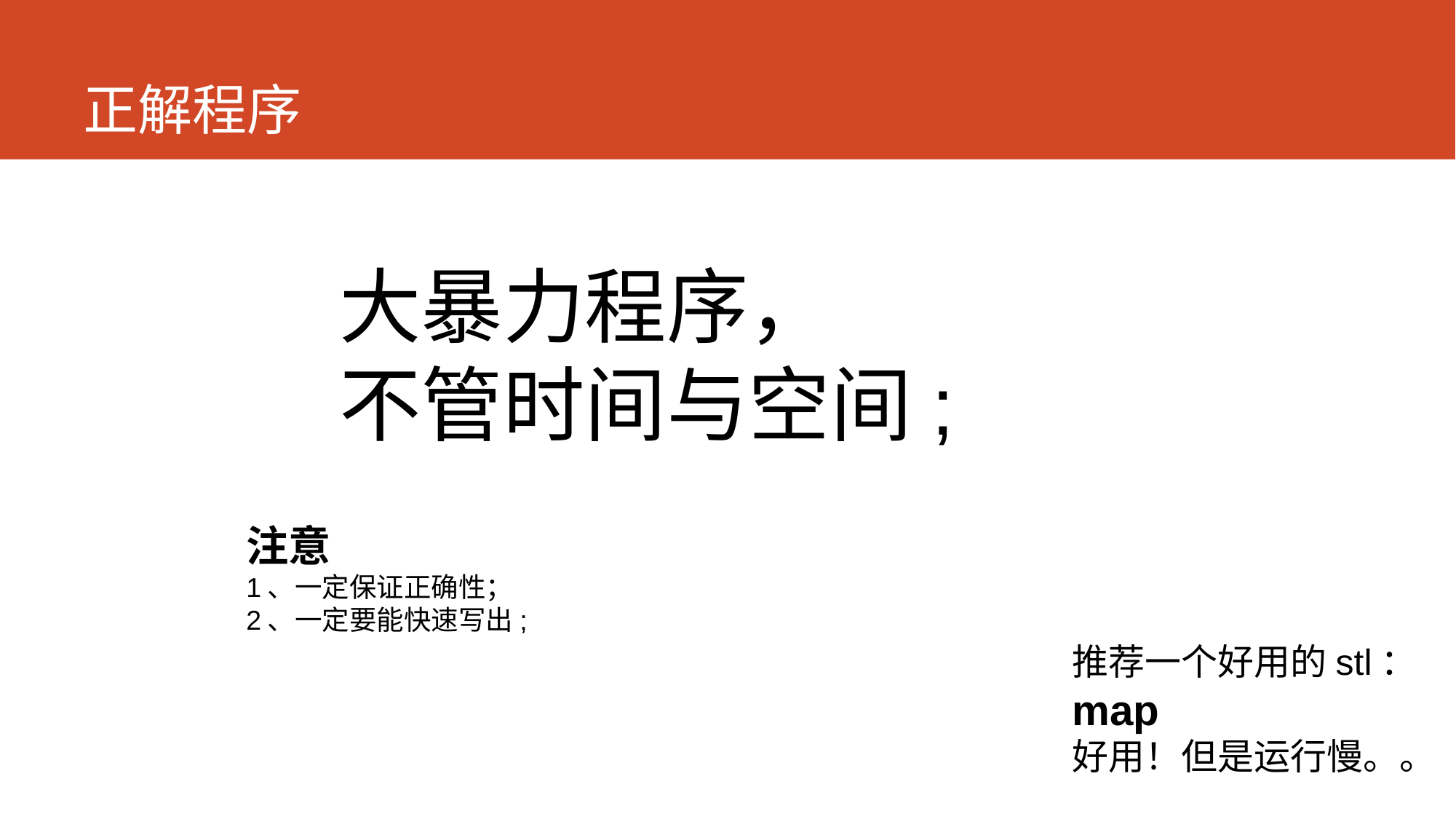

# 正解程序
大暴力程序，
不管时间与空间;
注意
1、一定保证正确性；
2、一定要能快速写出;
推荐一个好用的stl：
map
好用！但是运行慢。。